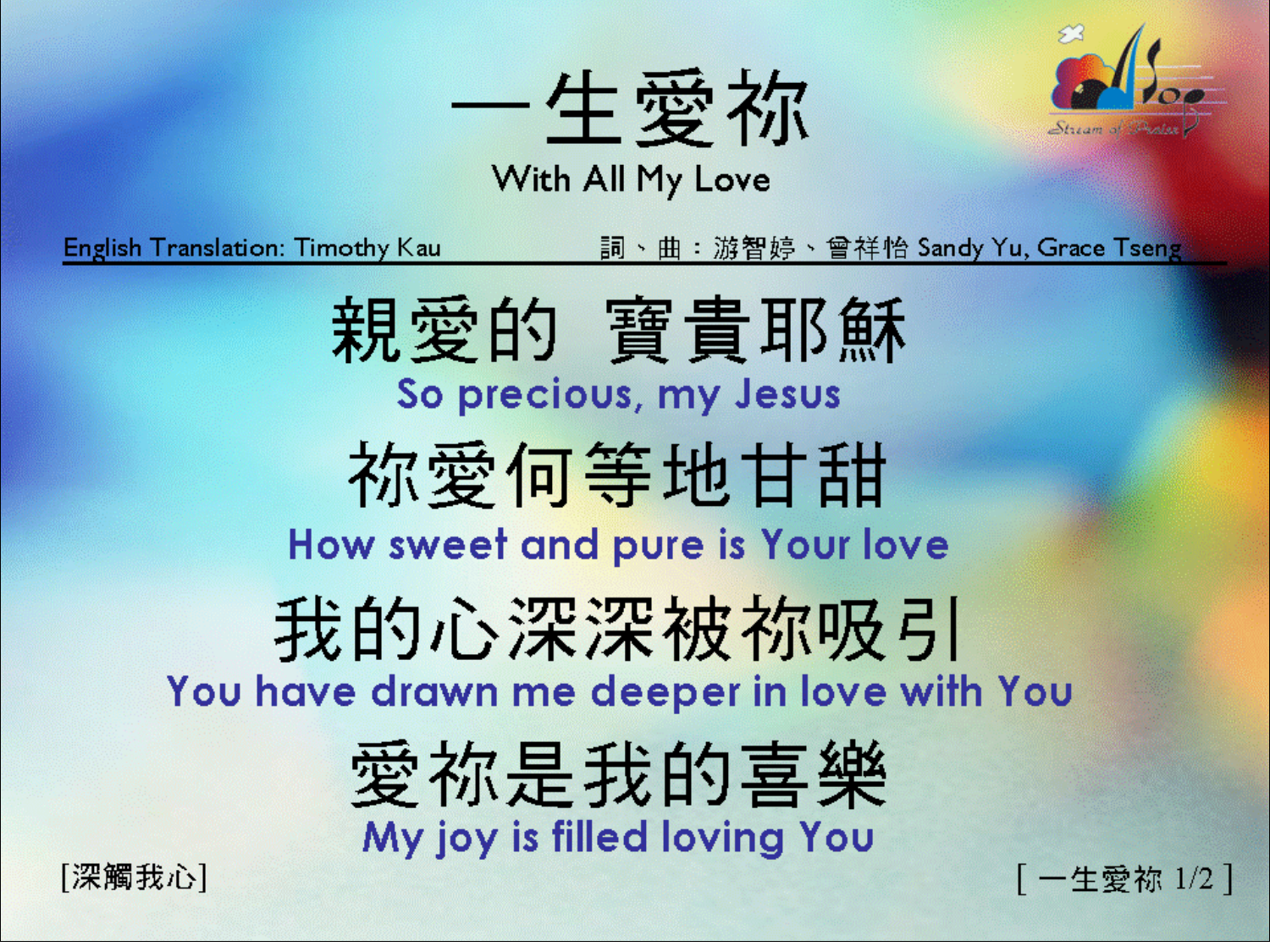

# 一生愛你 <1/2>                                   With All My Love